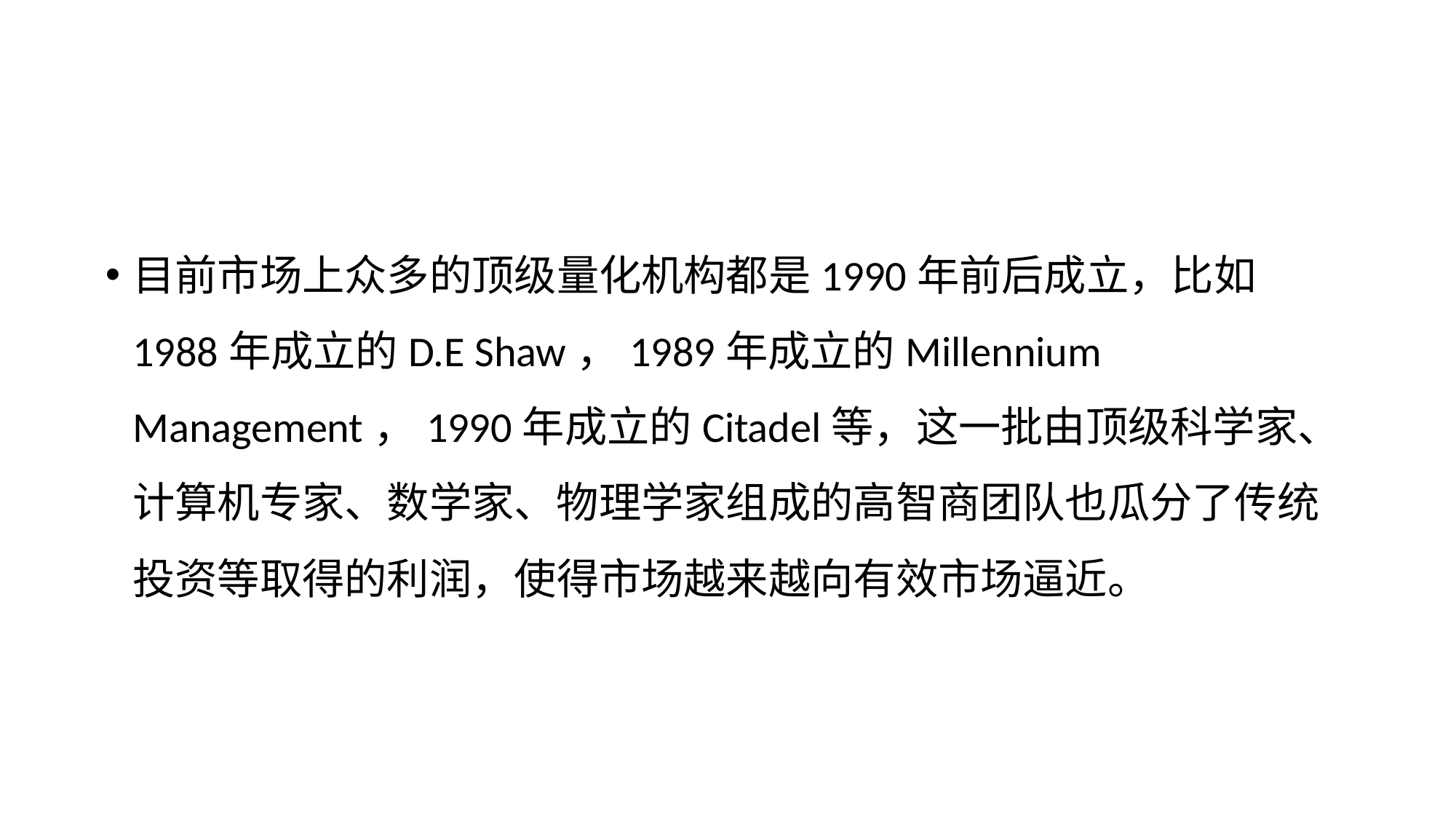

#
目前市场上众多的顶级量化机构都是1990年前后成立，比如1988年成立的D.E Shaw，1989年成立的Millennium Management，1990年成立的Citadel等，这一批由顶级科学家、计算机专家、数学家、物理学家组成的高智商团队也瓜分了传统投资等取得的利润，使得市场越来越向有效市场逼近。